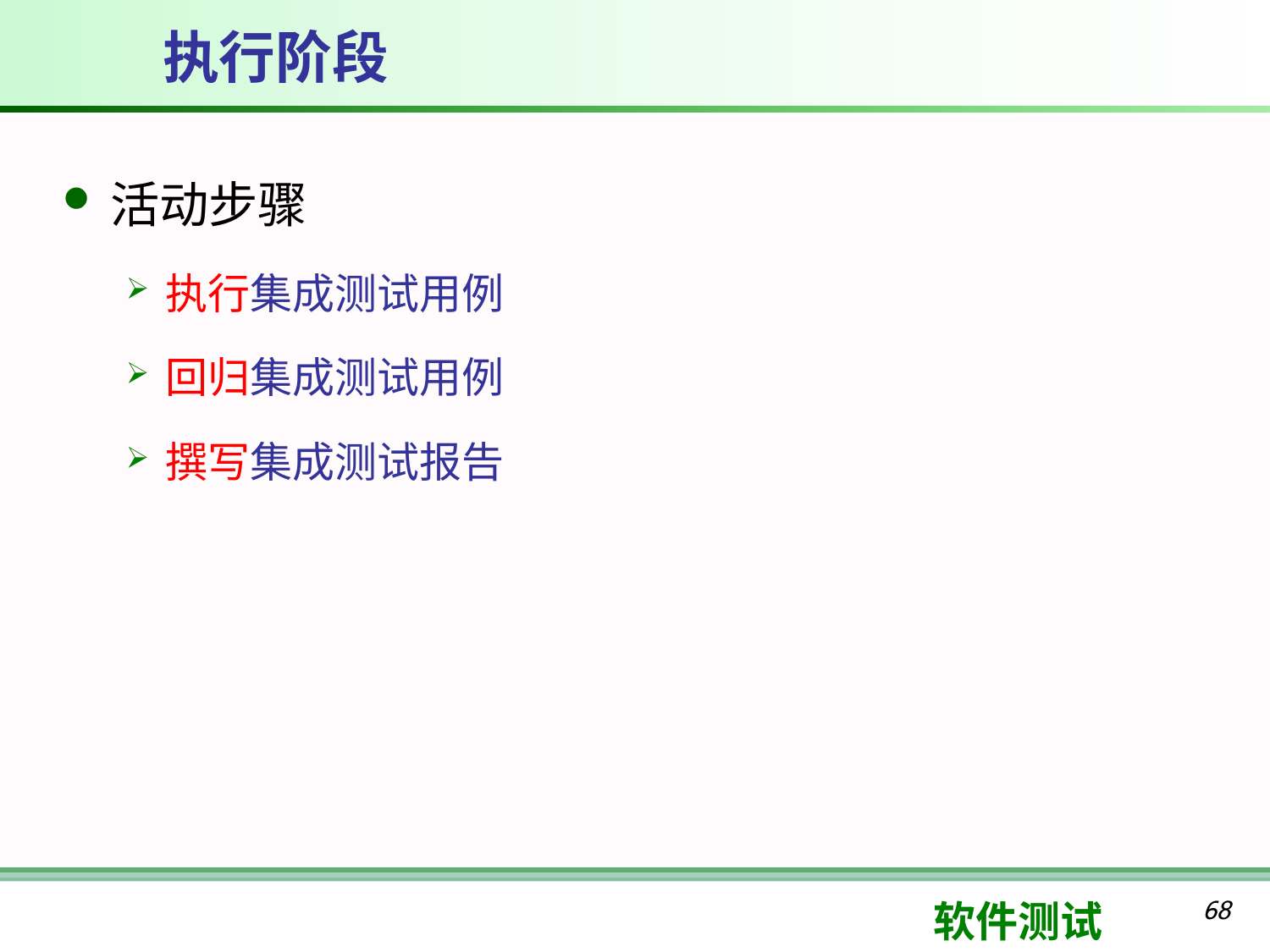

执行阶段
活动步骤
执行集成测试用例
回归集成测试用例
撰写集成测试报告
68